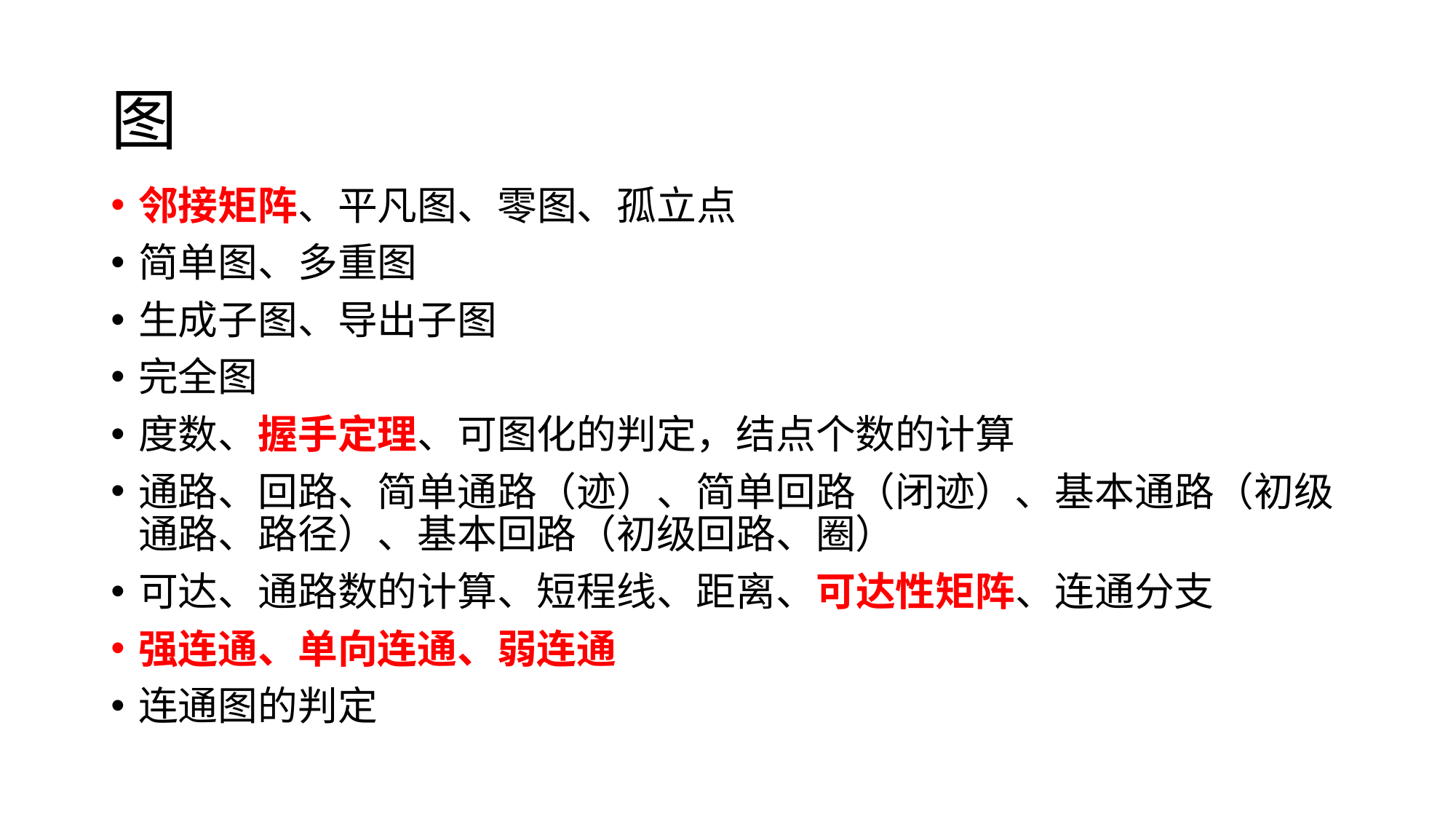

# 图
邻接矩阵、平凡图、零图、孤立点
简单图、多重图
生成子图、导出子图
完全图
度数、握手定理、可图化的判定，结点个数的计算
通路、回路、简单通路（迹）、简单回路（闭迹）、基本通路（初级通路、路径）、基本回路（初级回路、圈）
可达、通路数的计算、短程线、距离、可达性矩阵、连通分支
强连通、单向连通、弱连通
连通图的判定